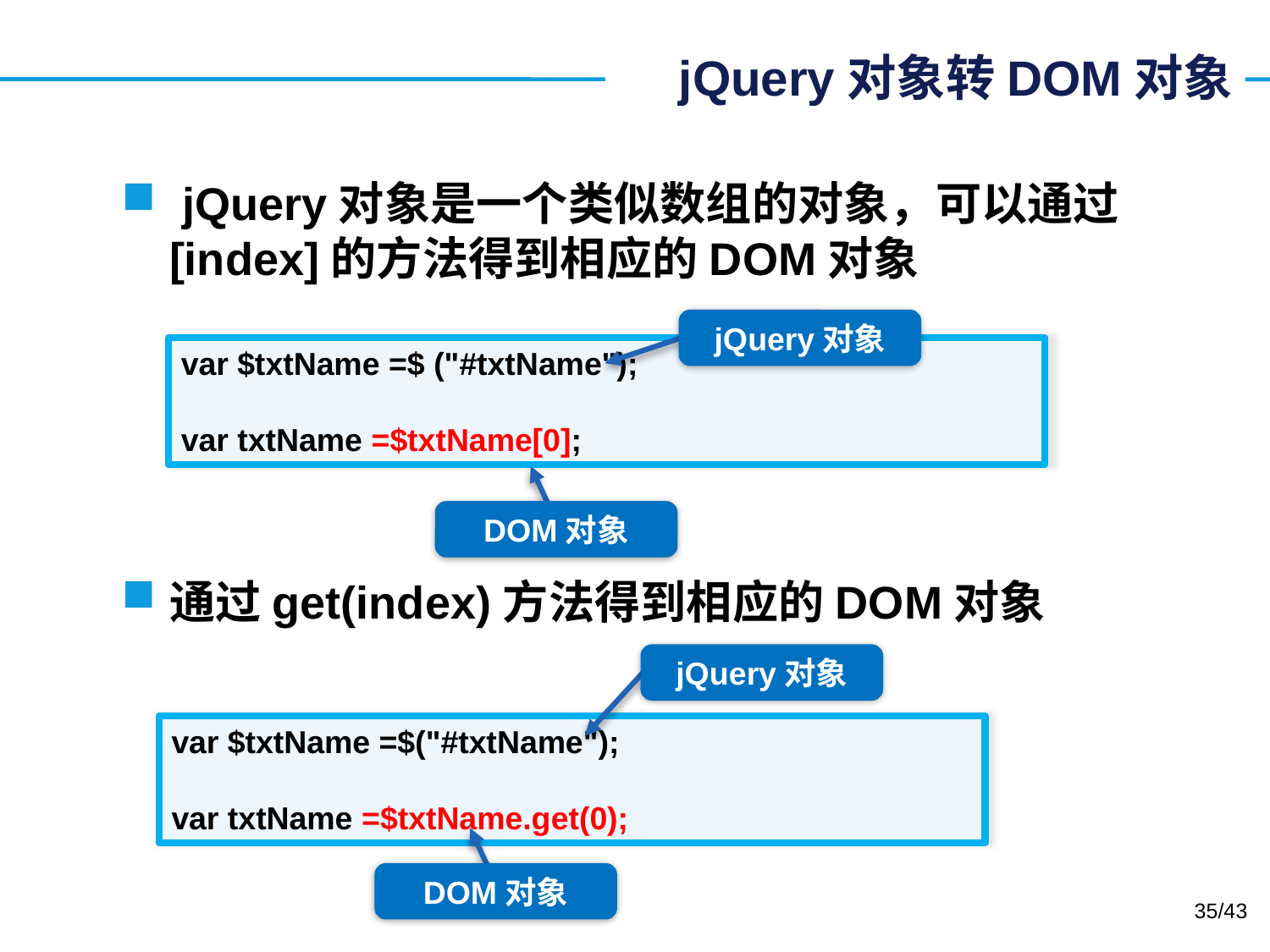

# jQuery对象转DOM对象
 jQuery对象是一个类似数组的对象，可以通过[index]的方法得到相应的DOM对象
jQuery对象

var $txtName =$ ("#txtName");

var txtName =$txtName[0];

DOM对象
通过get(index)方法得到相应的DOM对象
jQuery对象

var $txtName =$("#txtName");

var txtName =$txtName.get(0);

DOM对象
35/43